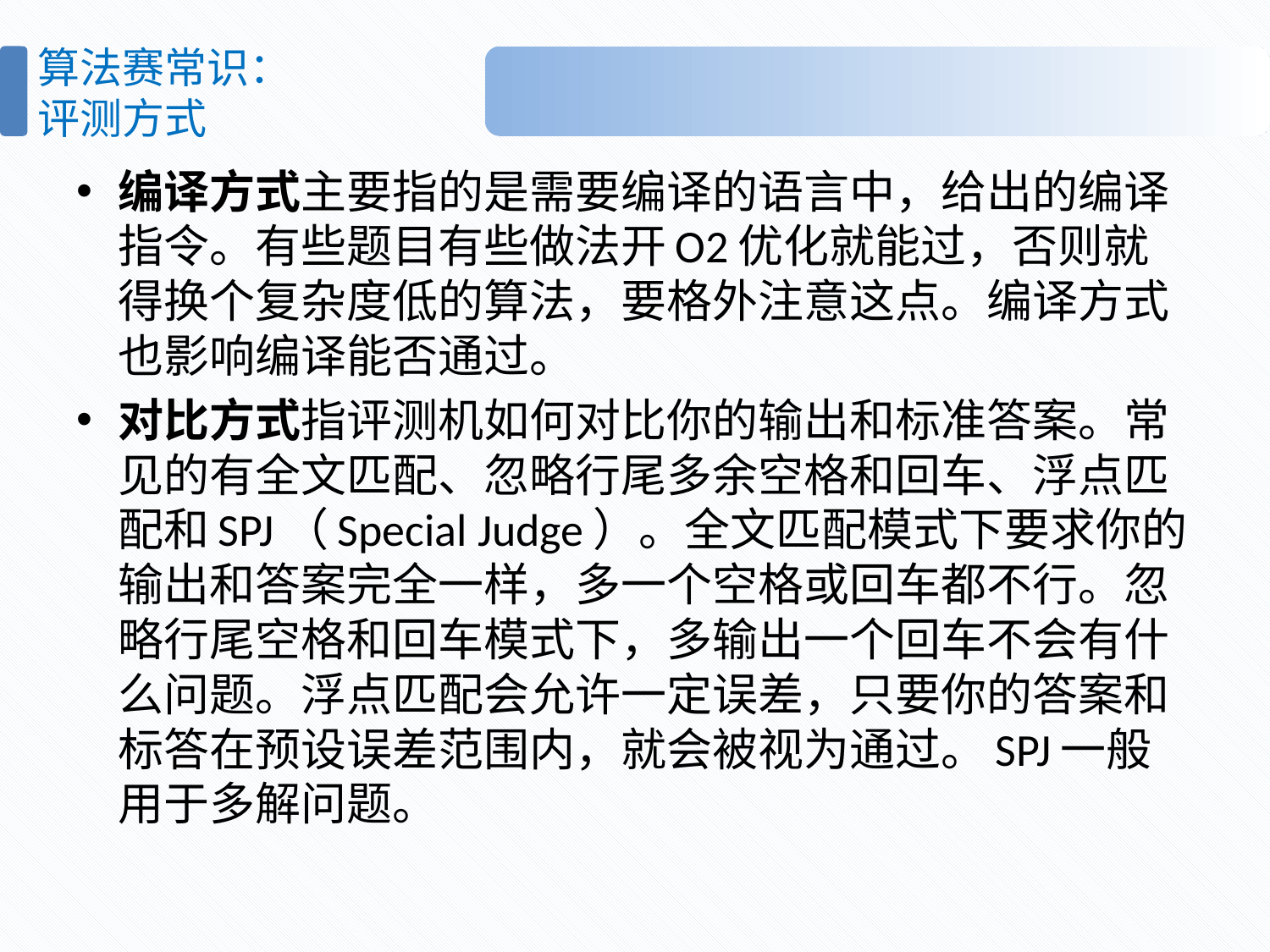

# 算法赛常识： 评测方式
编译方式主要指的是需要编译的语言中，给出的编译指令。有些题目有些做法开O2优化就能过，否则就得换个复杂度低的算法，要格外注意这点。编译方式也影响编译能否通过。
对比方式指评测机如何对比你的输出和标准答案。常见的有全文匹配、忽略行尾多余空格和回车、浮点匹配和SPJ（Special Judge）。全文匹配模式下要求你的输出和答案完全一样，多一个空格或回车都不行。忽略行尾空格和回车模式下，多输出一个回车不会有什么问题。浮点匹配会允许一定误差，只要你的答案和标答在预设误差范围内，就会被视为通过。SPJ一般用于多解问题。